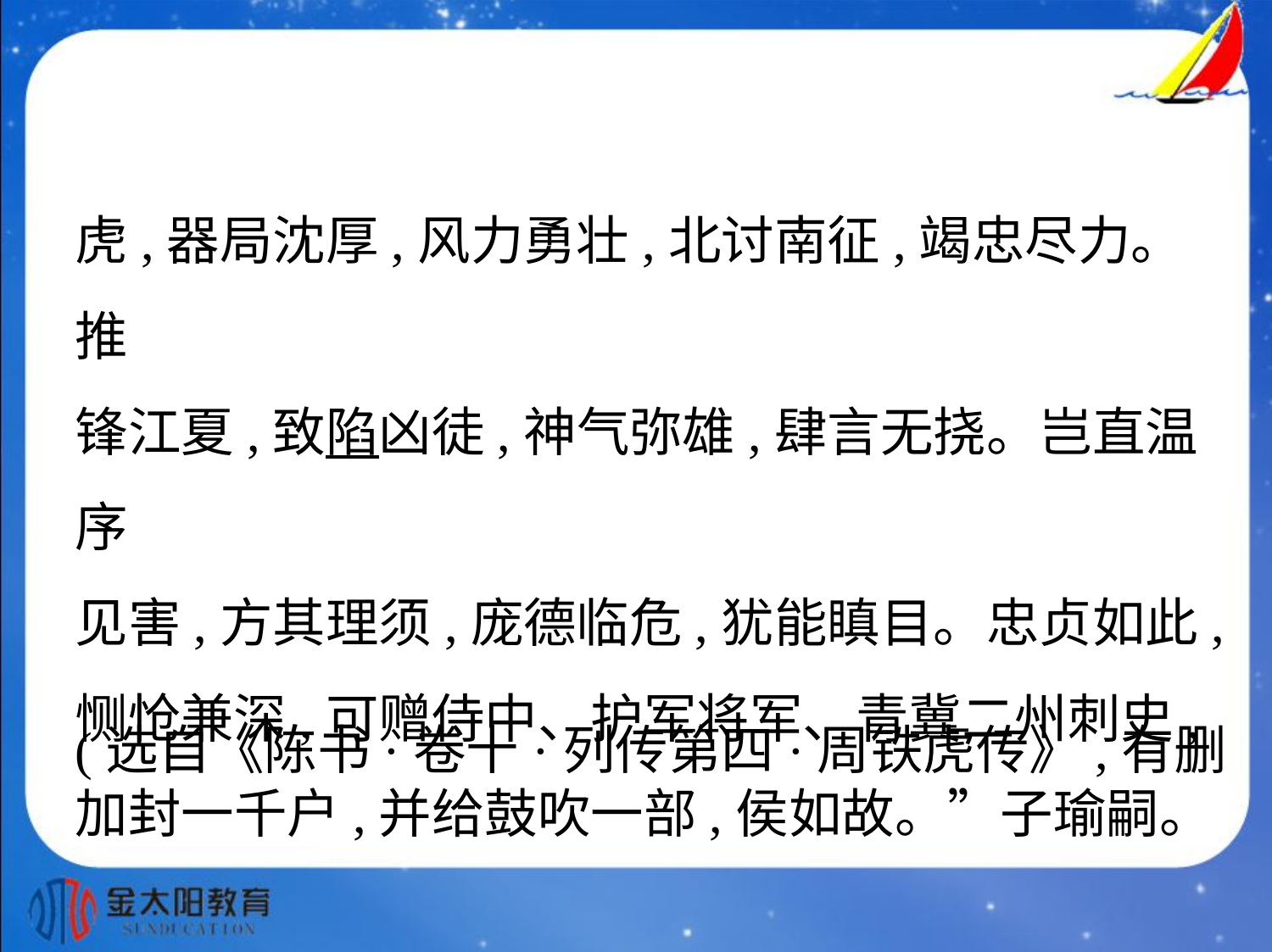

虎,器局沈厚,风力勇壮,北讨南征,竭忠尽力。推
锋江夏,致陷凶徒,神气弥雄,肆言无挠。岂直温序
见害,方其理须,庞德临危,犹能瞋目。忠贞如此,
恻怆兼深,可赠侍中、护军将军、青冀二州刺史,
加封一千户,并给鼓吹一部,侯如故。”子瑜嗣。
(选自《陈书·卷十·列传第四·周铁虎传》,有删